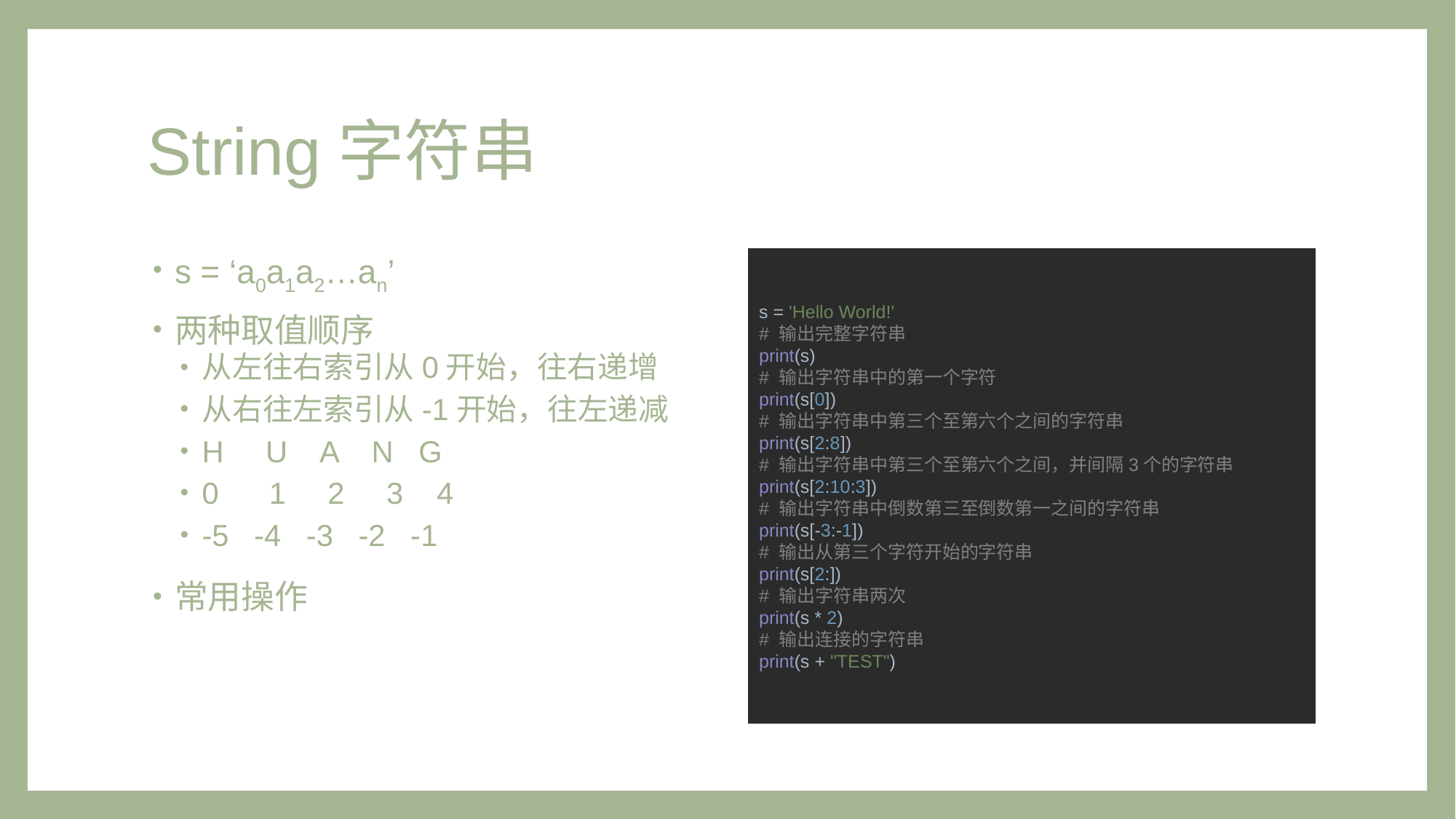

# String字符串
s = ‘a0a1a2…an’
两种取值顺序
从左往右索引从0开始，往右递增
从右往左索引从-1开始，往左递减
H     U    A    N   G
0      1     2     3    4
-5   -4   -3   -2   -1
常用操作

s = 'Hello World!'
# 输出完整字符串
print(s)
# 输出字符串中的第一个字符
print(s[0])
# 输出字符串中第三个至第六个之间的字符串
print(s[2:8])
# 输出字符串中第三个至第六个之间，并间隔3个的字符串
print(s[2:10:3])
# 输出字符串中倒数第三至倒数第一之间的字符串
print(s[-3:-1])
# 输出从第三个字符开始的字符串
print(s[2:])
# 输出字符串两次
print(s * 2)
# 输出连接的字符串
print(s + "TEST")